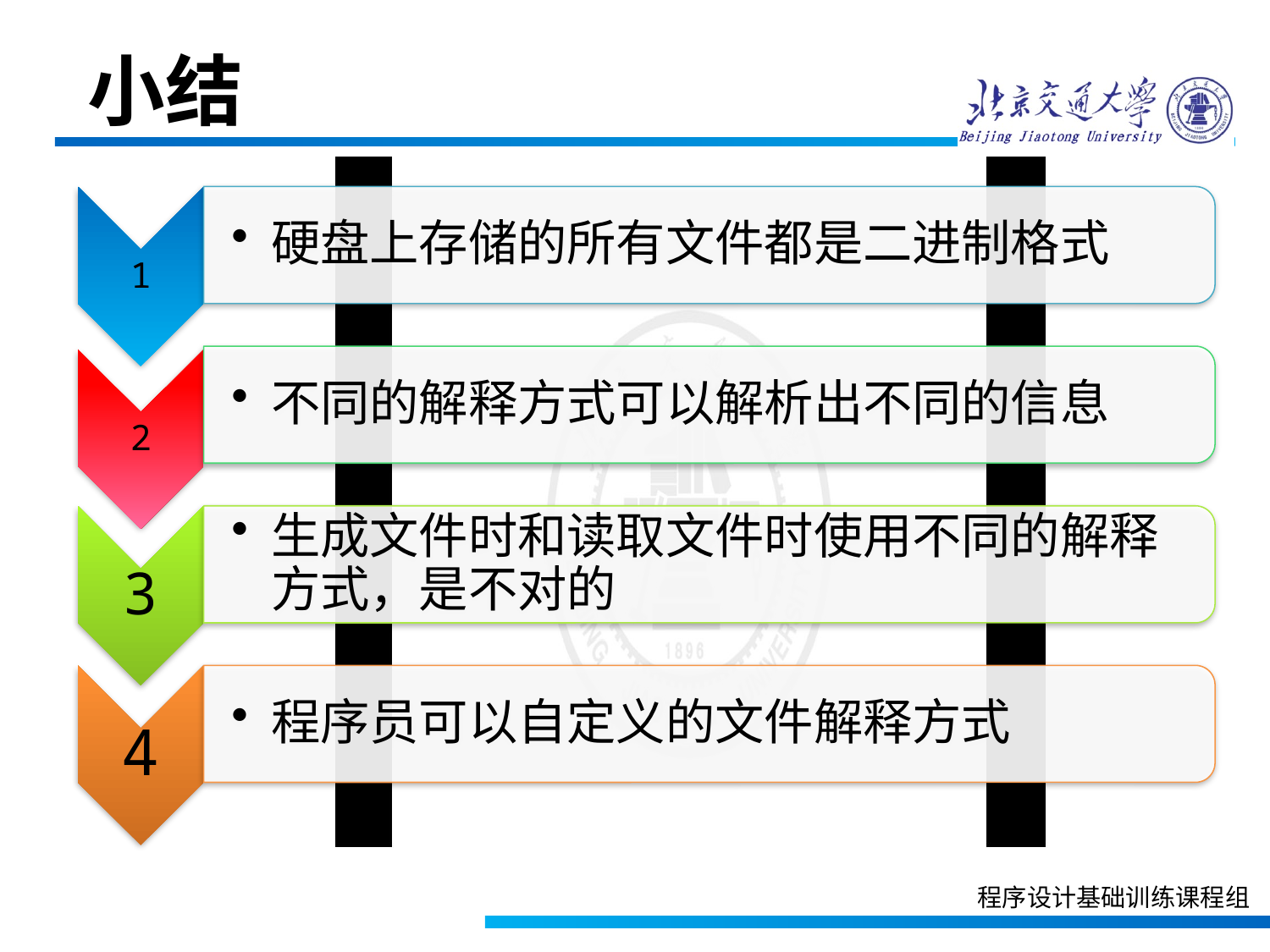

小结
1
硬盘上存储的所有文件都是二进制格式
2
不同的解释方式可以解析出不同的信息
3
生成文件时和读取文件时使用不同的解释方式，是不对的
4
程序员可以自定义的文件解释方式
程序设计基础训练课程组